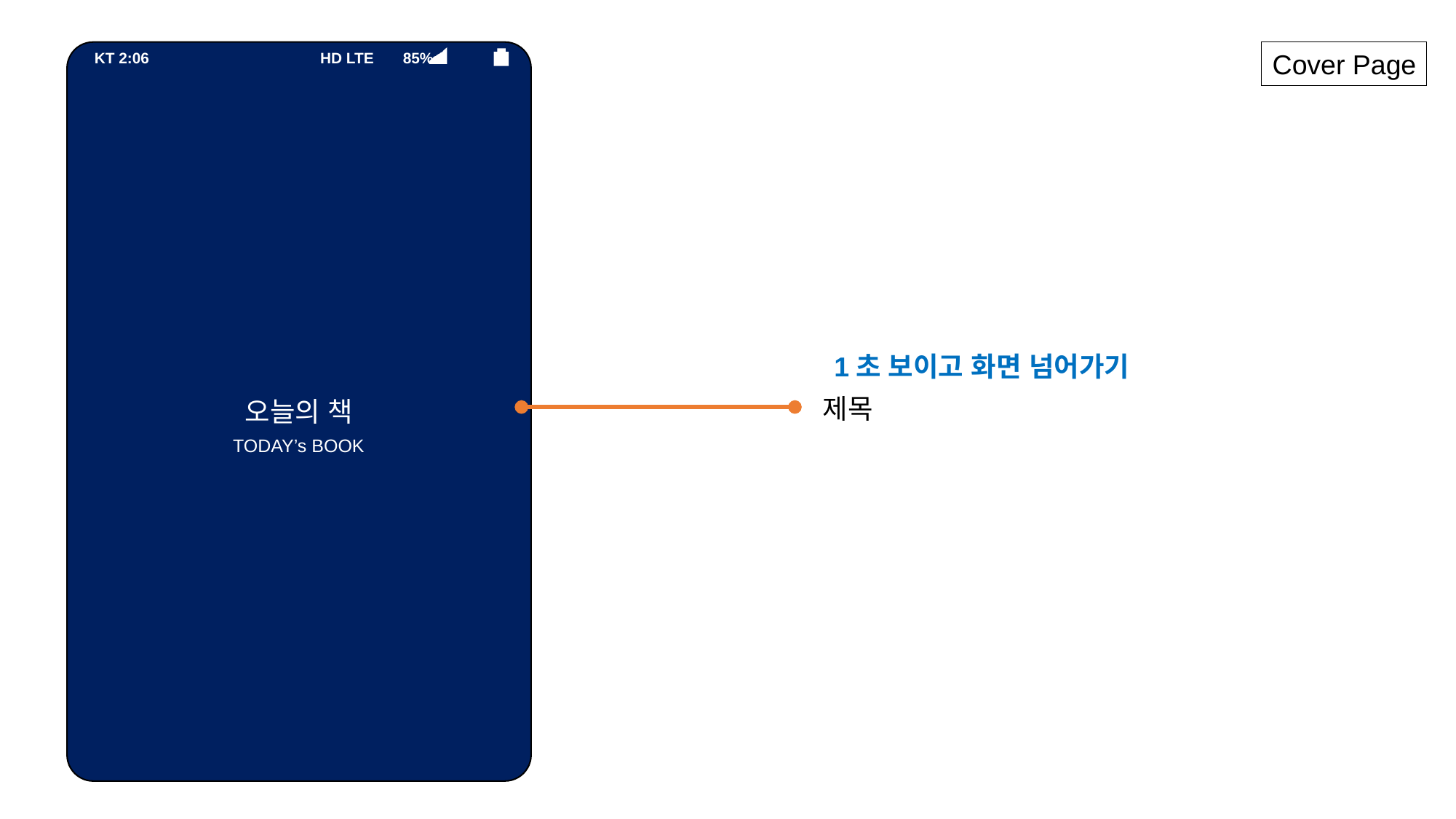

Cover Page

KT 2:06                                         HD LTE       85%

1초 보이고 화면 넘어가기
제목
오늘의 책
TODAY’s BOOK